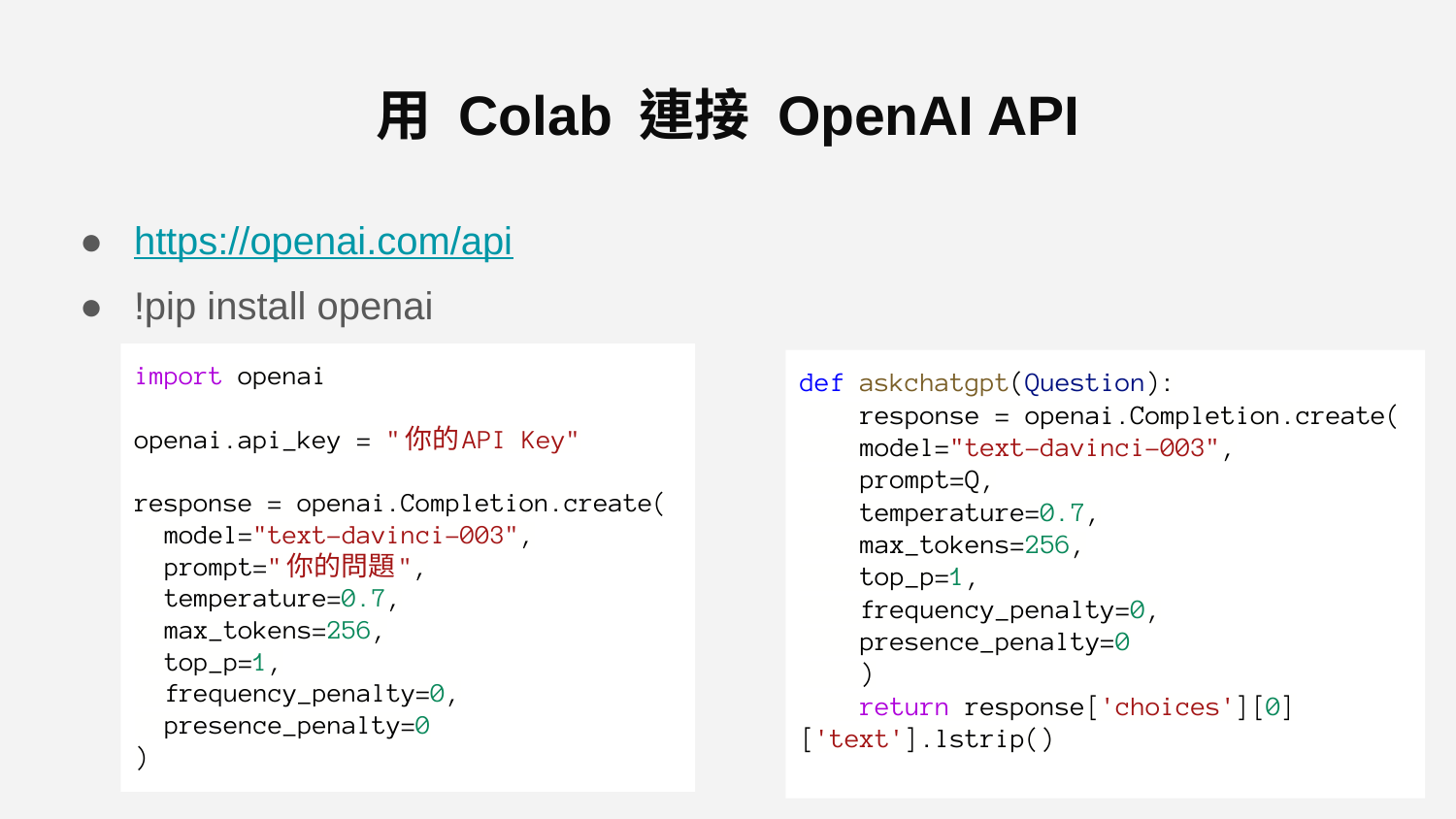

# 用 Colab 連接 OpenAI API
https://openai.com/api
!pip install openai
import openai

openai.api_key = "你的API Key"

response = openai.Completion.create(
  model="text-davinci-003",
  prompt="你的問題",
  temperature=0.7,
  max_tokens=256,
  top_p=1,
  frequency_penalty=0,
  presence_penalty=0
)
def askchatgpt(Question):
    response = openai.Completion.create(
    model="text-davinci-003",
    prompt=Q,
    temperature=0.7,
    max_tokens=256,
    top_p=1,
    frequency_penalty=0,
    presence_penalty=0
    )
    return response['choices'][0]['text'].lstrip()